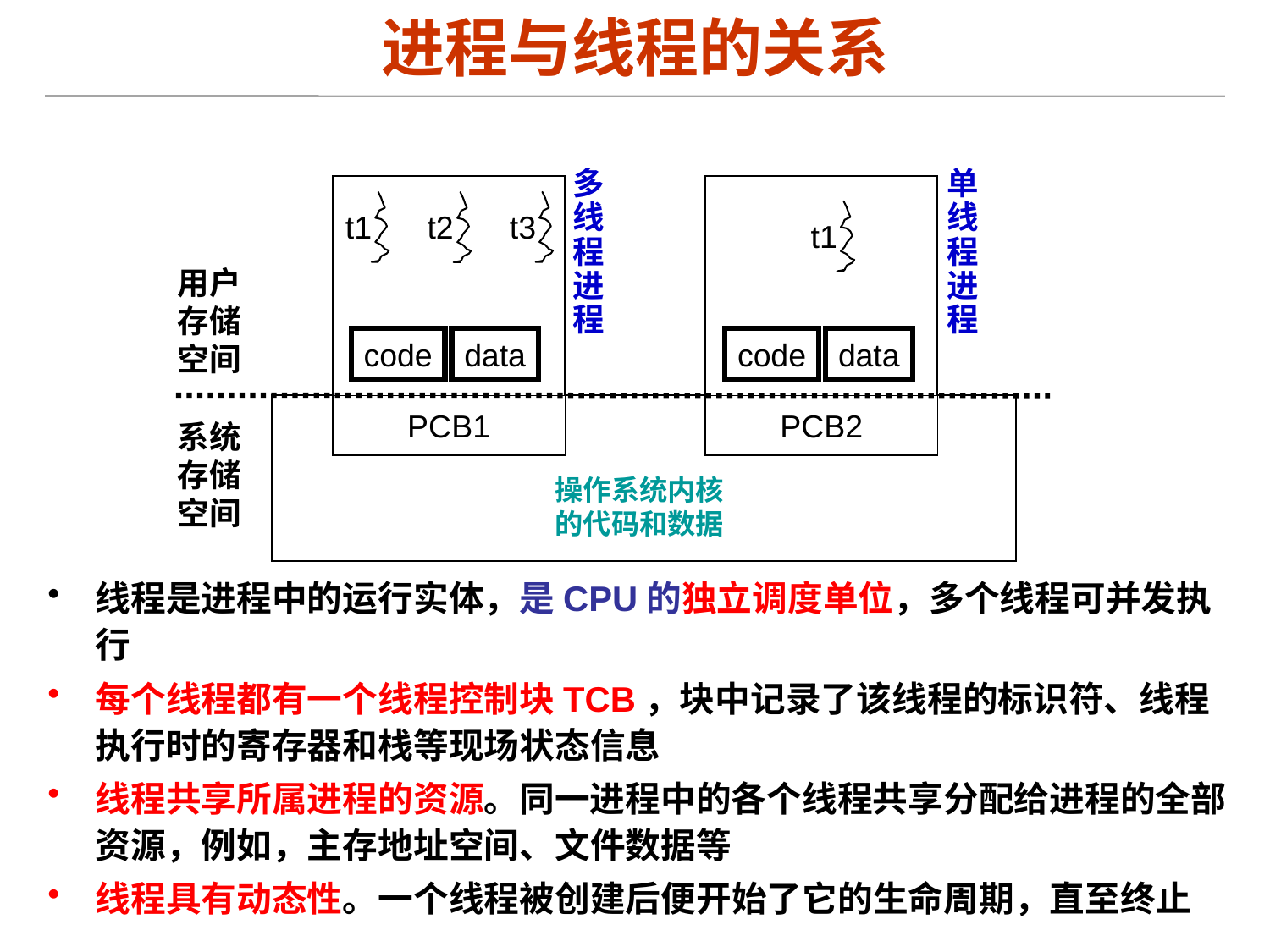

# 进程与线程的关系
多线程进程
单线程进程

t1

t3

t2

t1
用户存储空间
code
data
code
data

PCB1
PCB2
系统存储空间
操作系统内核的代码和数据
线程是进程中的运行实体，是CPU的独立调度单位，多个线程可并发执行
每个线程都有一个线程控制块TCB，块中记录了该线程的标识符、线程执行时的寄存器和栈等现场状态信息
线程共享所属进程的资源。同一进程中的各个线程共享分配给进程的全部资源，例如，主存地址空间、文件数据等
线程具有动态性。一个线程被创建后便开始了它的生命周期，直至终止